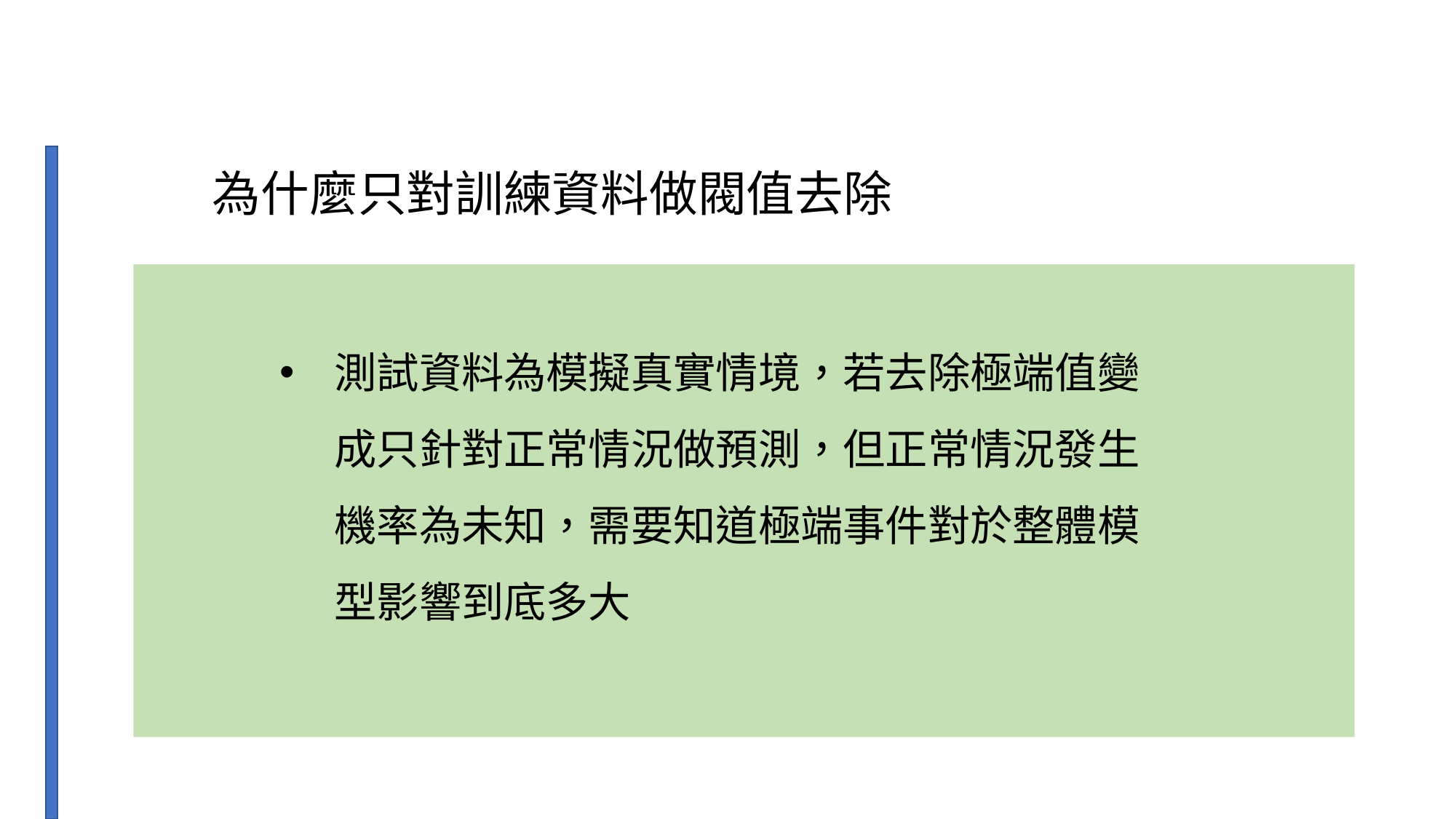

為什麼只對訓練資料做閥值去除

測試資料為模擬真實情境，若去除極端值變成只針對正常情況做預測，但正常情況發生機率為未知，需要知道極端事件對於整體模型影響到底多大